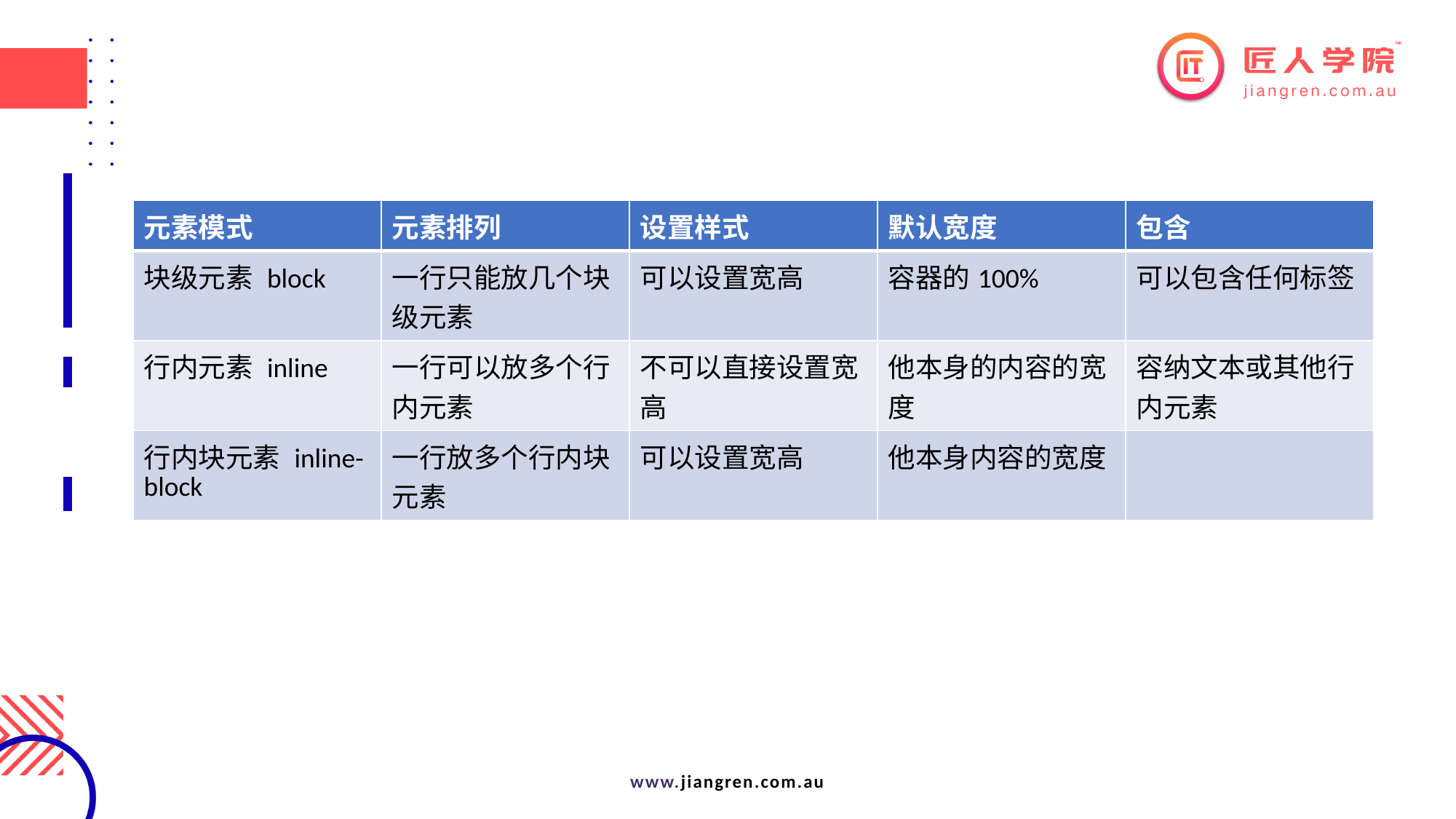

| 元素模式 | 元素排列 | 设置样式 | 默认宽度 | 包含 |
| --- | --- | --- | --- | --- |
| 块级元素 block | 一行只能放几个块级元素 | 可以设置宽高 | 容器的100% | 可以包含任何标签 |
| 行内元素 inline | 一行可以放多个行内元素 | 不可以直接设置宽高 | 他本身的内容的宽度 | 容纳文本或其他行内元素 |
| 行内块元素 inline-block | 一行放多个行内块元素 | 可以设置宽高 | 他本身内容的宽度 |  |